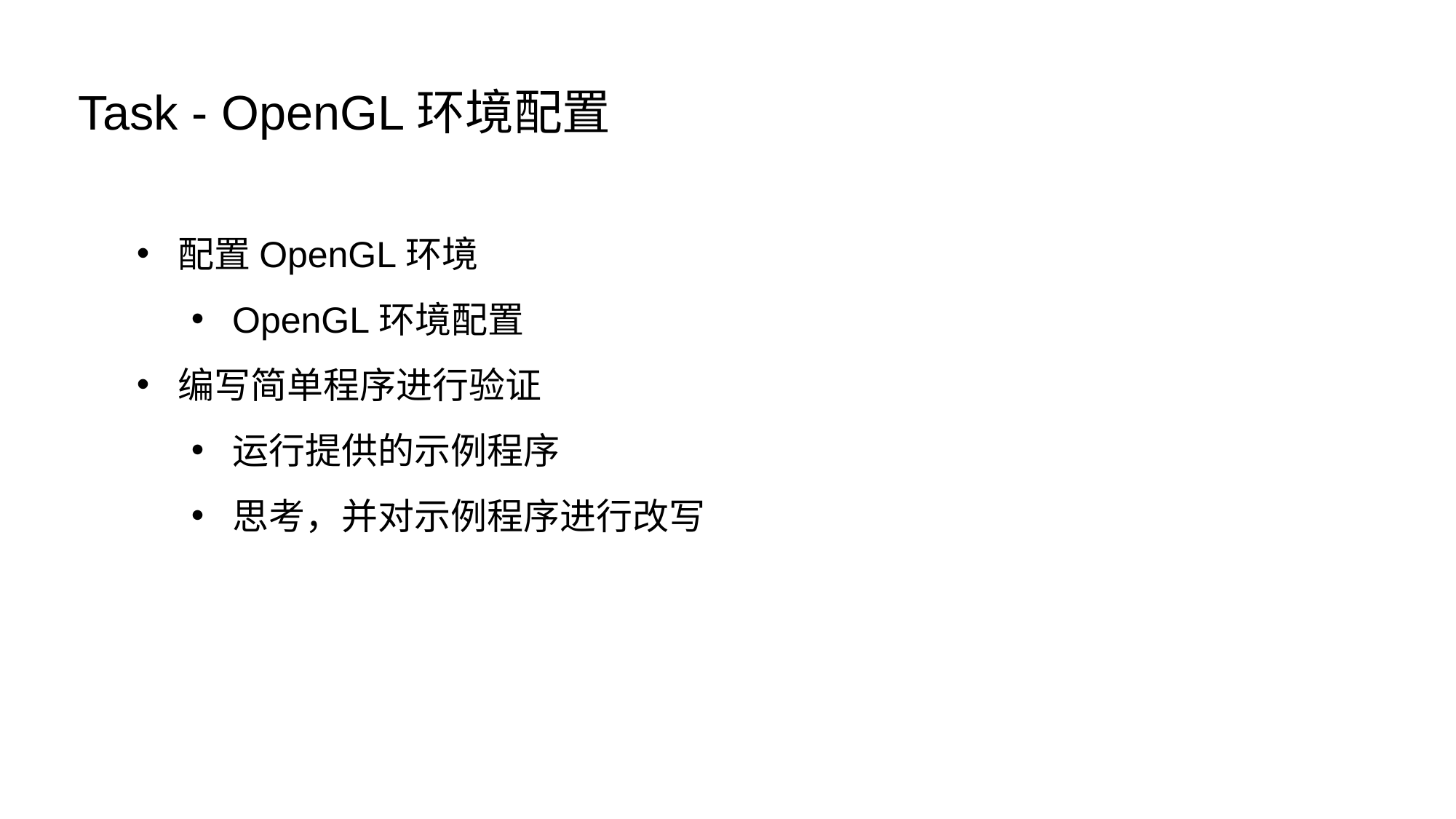

Task - OpenGL环境配置
配置OpenGL环境
OpenGL环境配置
编写简单程序进行验证
运行提供的示例程序
思考，并对示例程序进行改写